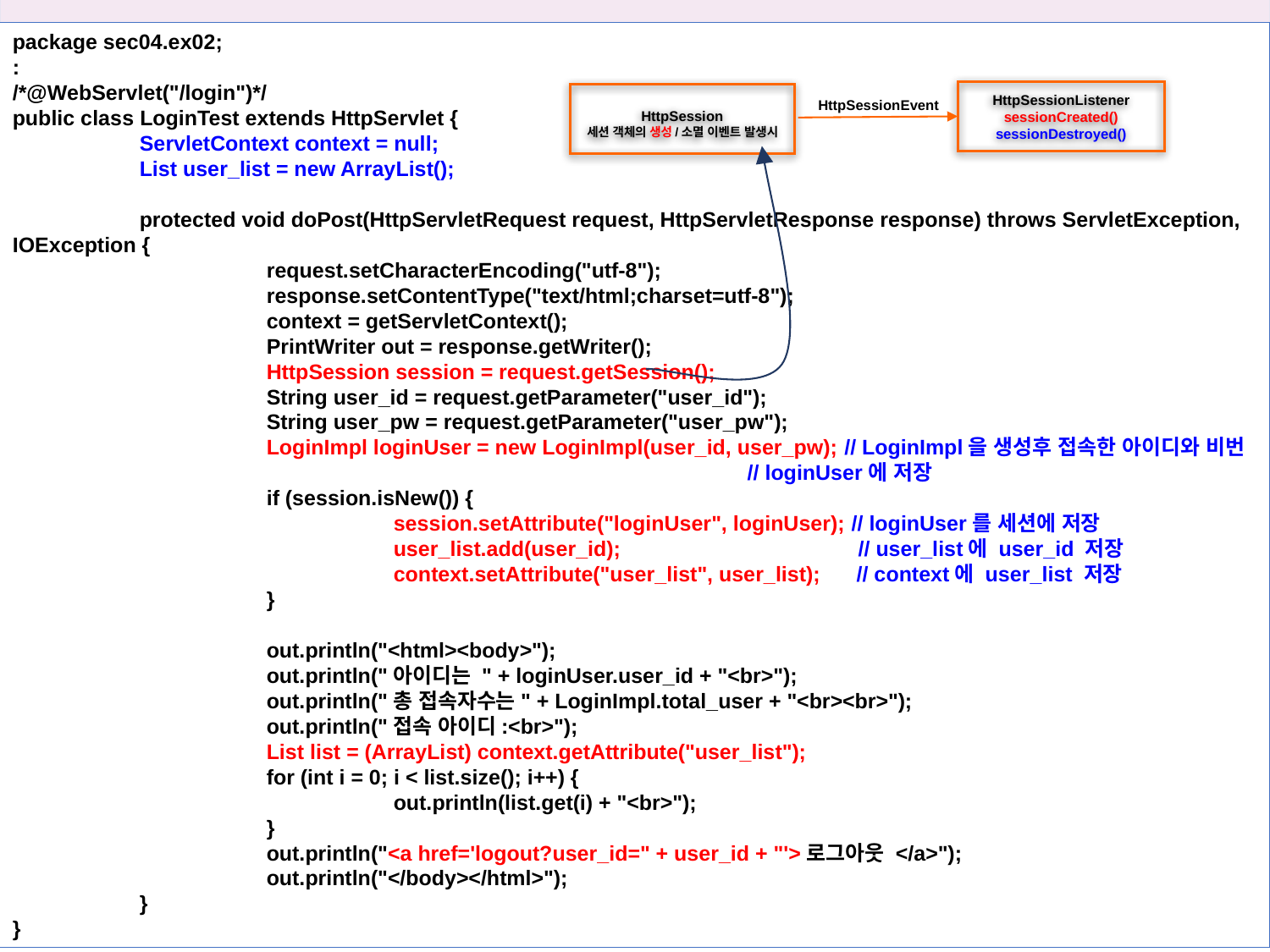

10장 서블릿의 필터와 리스너 기능
package sec04.ex02;
:
/*@WebServlet("/login")*/
public class LoginTest extends HttpServlet {
	ServletContext context = null;
	List user_list = new ArrayList();

	protected void doPost(HttpServletRequest request, HttpServletResponse response) throws ServletException, IOException {
		request.setCharacterEncoding("utf-8");
		response.setContentType("text/html;charset=utf-8");
		context = getServletContext();
		PrintWriter out = response.getWriter();
		HttpSession session = request.getSession();
		String user_id = request.getParameter("user_id");
		String user_pw = request.getParameter("user_pw");
		LoginImpl loginUser = new LoginImpl(user_id, user_pw); // LoginImpl을 생성후 접속한 아이디와 비번
                                                                                                                            // loginUser에 저장
		if (session.isNew()) {
			session.setAttribute("loginUser", loginUser); // loginUser를 세션에 저장
			user_list.add(user_id);                                        // user_list에 user_id 저장
			context.setAttribute("user_list", user_list);      // context에 user_list 저장
		}

		out.println("<html><body>");
		out.println("아이디는 " + loginUser.user_id + "<br>");
		out.println("총 접속자수는" + LoginImpl.total_user + "<br><br>");
		out.println("접속 아이디:<br>");
		List list = (ArrayList) context.getAttribute("user_list");
		for (int i = 0; i < list.size(); i++) {
			out.println(list.get(i) + "<br>");
		}
		out.println("<a href='logout?user_id=" + user_id + "'>로그아웃 </a>");
		out.println("</body></html>");
	}
}
HttpSessionEvent
HttpSessionListener
sessionCreated()
sessionDestroyed()
HttpSession
세션 객체의 생성/소멸 이벤트 발생시
10.4 여러 가지 서블릿 관련 Listener API